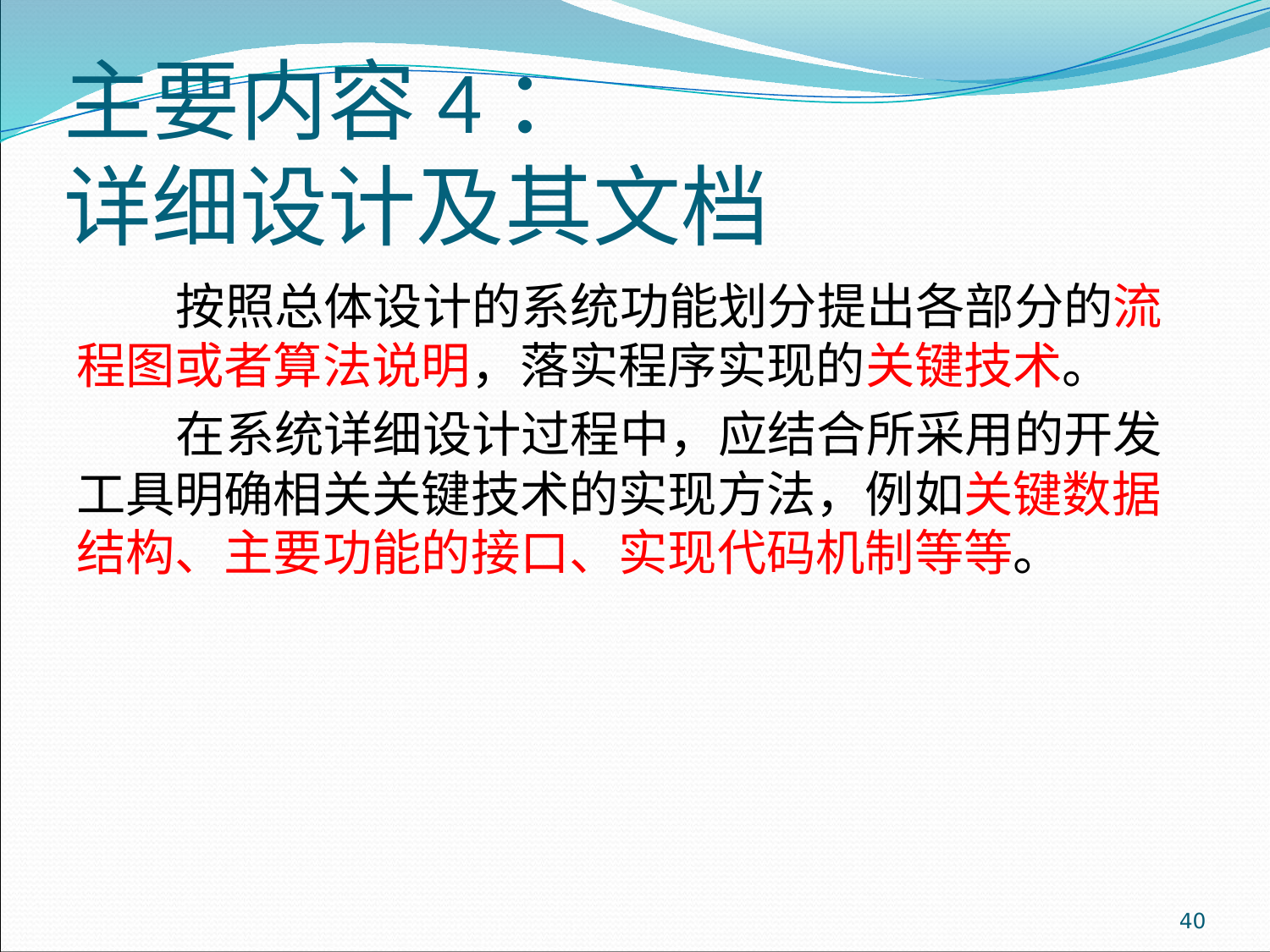

# 主要内容4： 详细设计及其文档
        按照总体设计的系统功能划分提出各部分的流程图或者算法说明，落实程序实现的关键技术。
        在系统详细设计过程中，应结合所采用的开发工具明确相关关键技术的实现方法，例如关键数据结构、主要功能的接口、实现代码机制等等。
40